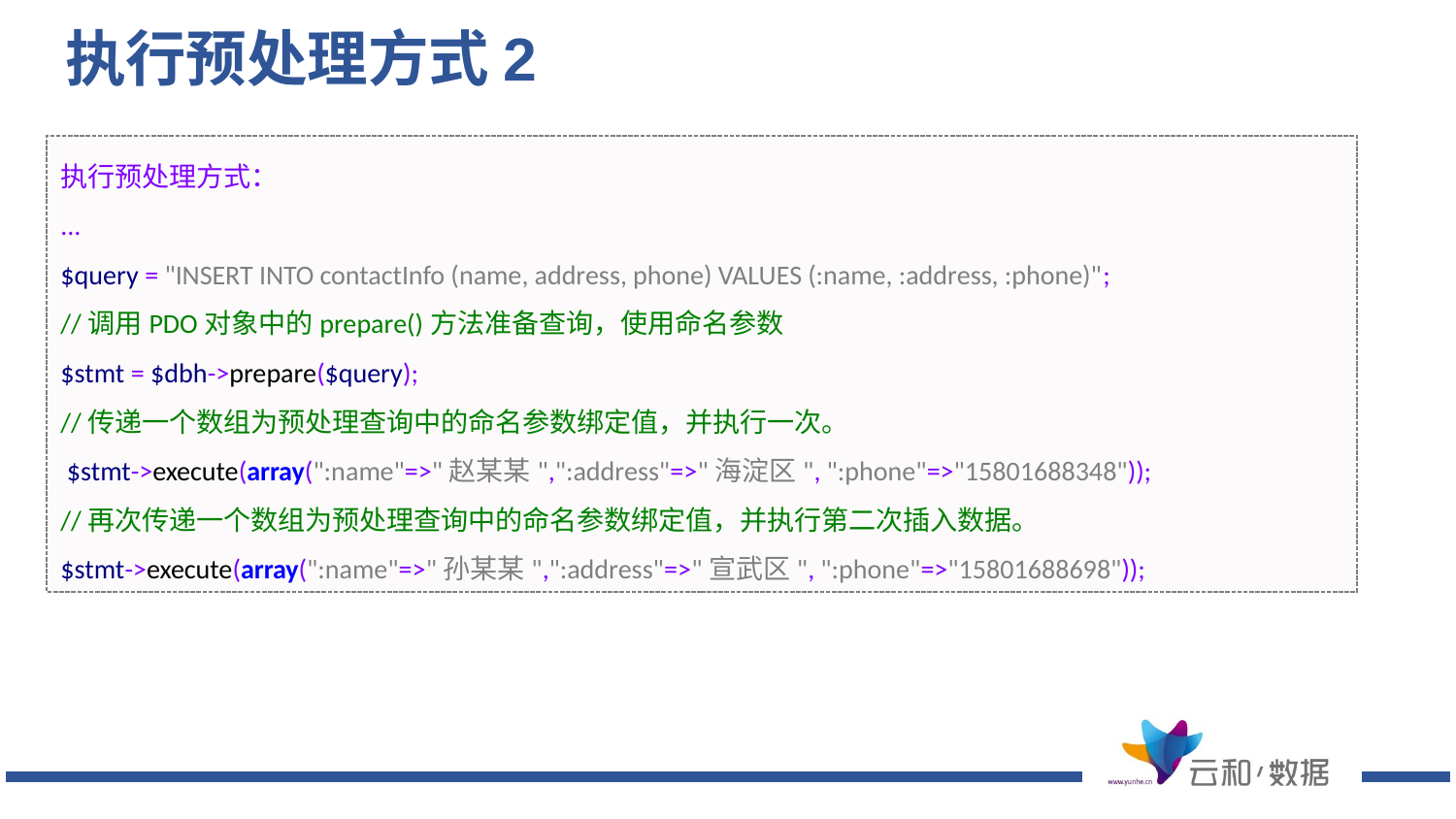

执行预处理方式2
执行预处理方式：
...
$query = "INSERT INTO contactInfo (name, address, phone) VALUES (:name, :address, :phone)";
//调用PDO对象中的prepare()方法准备查询，使用命名参数
$stmt = $dbh->prepare($query);
//传递一个数组为预处理查询中的命名参数绑定值，并执行一次。
 $stmt->execute(array(":name"=>"赵某某",":address"=>"海淀区", ":phone"=>"15801688348"));
//再次传递一个数组为预处理查询中的命名参数绑定值，并执行第二次插入数据。
$stmt->execute(array(":name"=>"孙某某",":address"=>"宣武区", ":phone"=>"15801688698"));